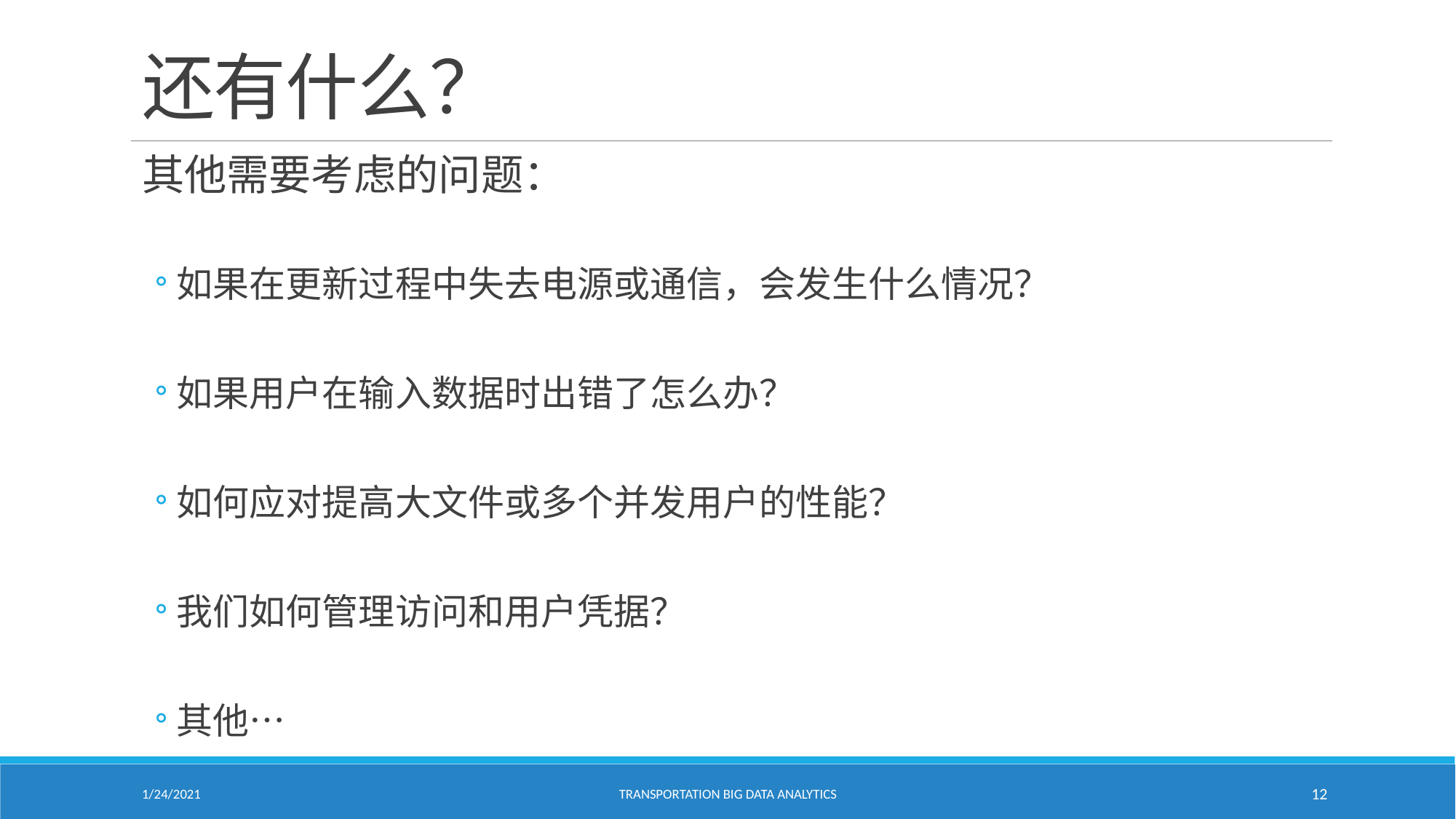

# 还有什么？
其他需要考虑的问题：

如果在更新过程中失去电源或通信，会发生什么情况？

如果用户在输入数据时出错了怎么办？

如何应对提高大文件或多个并发用户的性能？

我们如何管理访问和用户凭据？

其他…

1/24/2021
Transportation Big Data Analytics
12